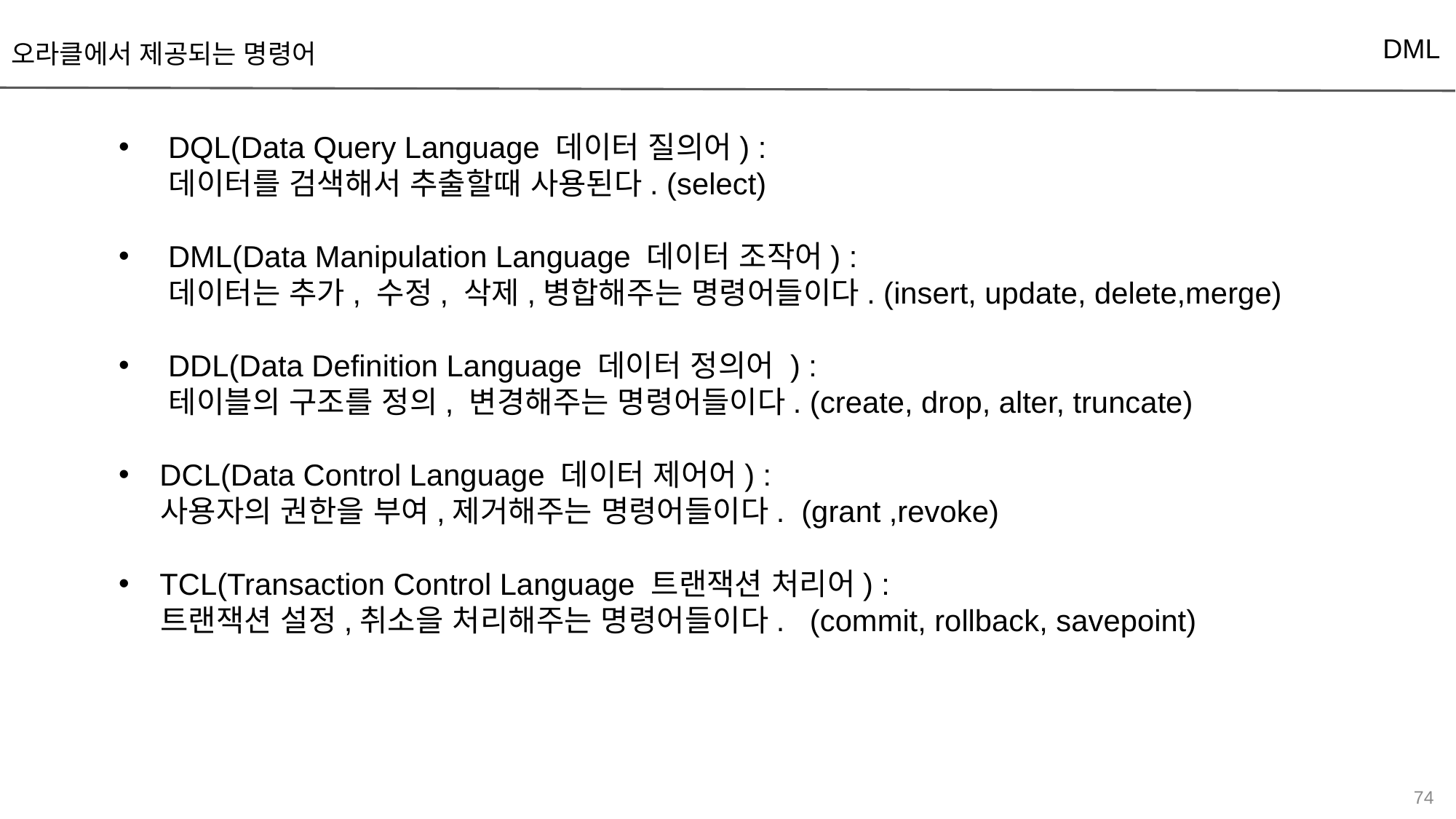

오라클에서 제공되는 명령어
DML
 DQL(Data Query Language 데이터 질의어) :
     데이터를 검색해서 추출할때 사용된다. (select)

 DML(Data Manipulation Language 데이터 조작어) :
     데이터는 추가, 수정, 삭제,병합해주는 명령어들이다. (insert, update, delete,merge)

 DDL(Data Definition Language 데이터 정의어 ) :
     테이블의 구조를 정의, 변경해주는 명령어들이다. (create, drop, alter, truncate)

DCL(Data Control Language 데이터 제어어) :
    사용자의 권한을 부여,제거해주는 명령어들이다.  (grant ,revoke)

TCL(Transaction Control Language 트랜잭션 처리어) :
    트랜잭션 설정,취소을 처리해주는 명령어들이다.   (commit, rollback, savepoint)
74